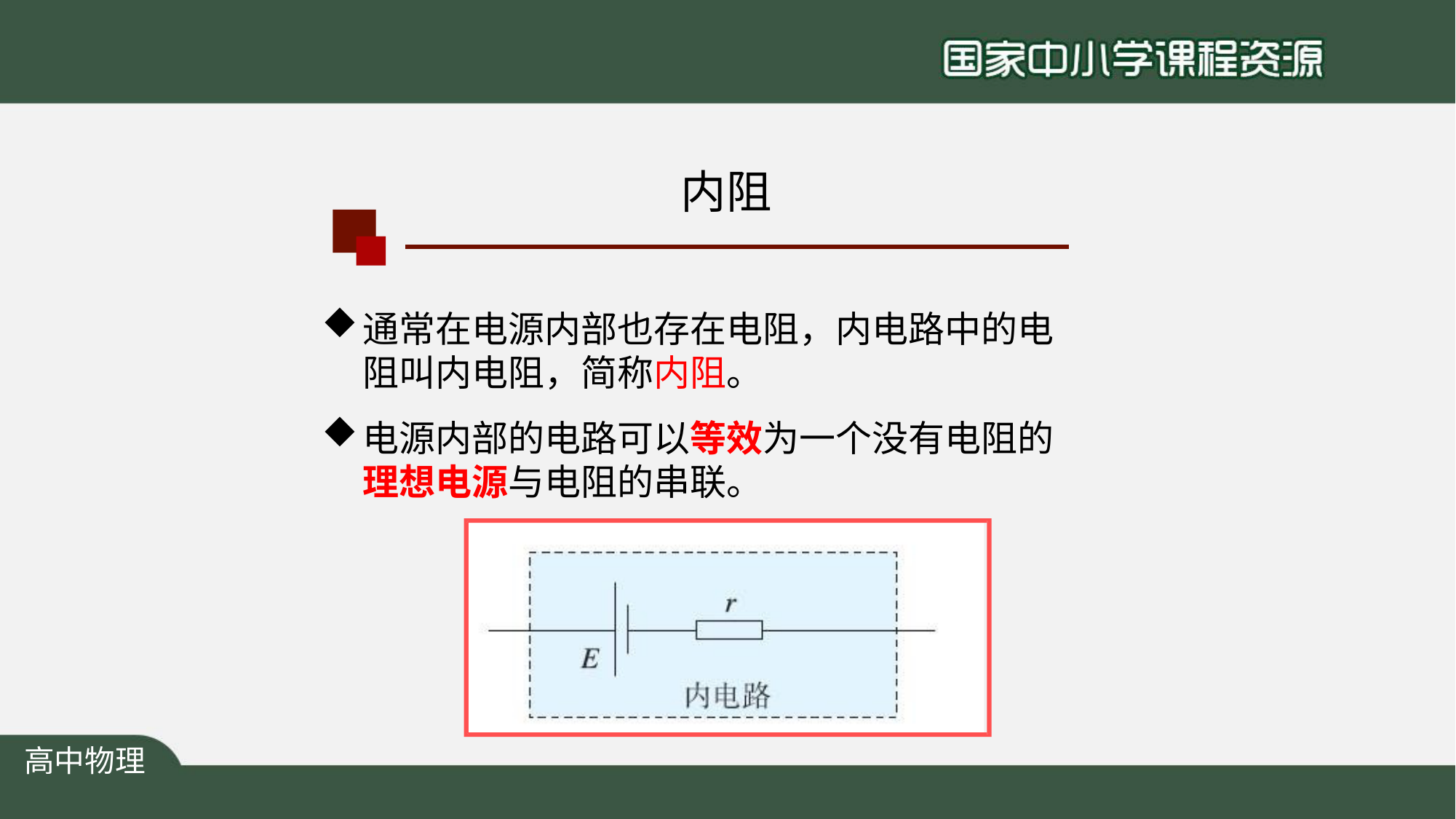

# 内阻

通常在电源内部也存在电阻，内电路中的电 阻叫内电阻，简称内阻。
电源内部的电路可以等效为一个没有电阻的 理想电源与电阻的串联。

高中物理